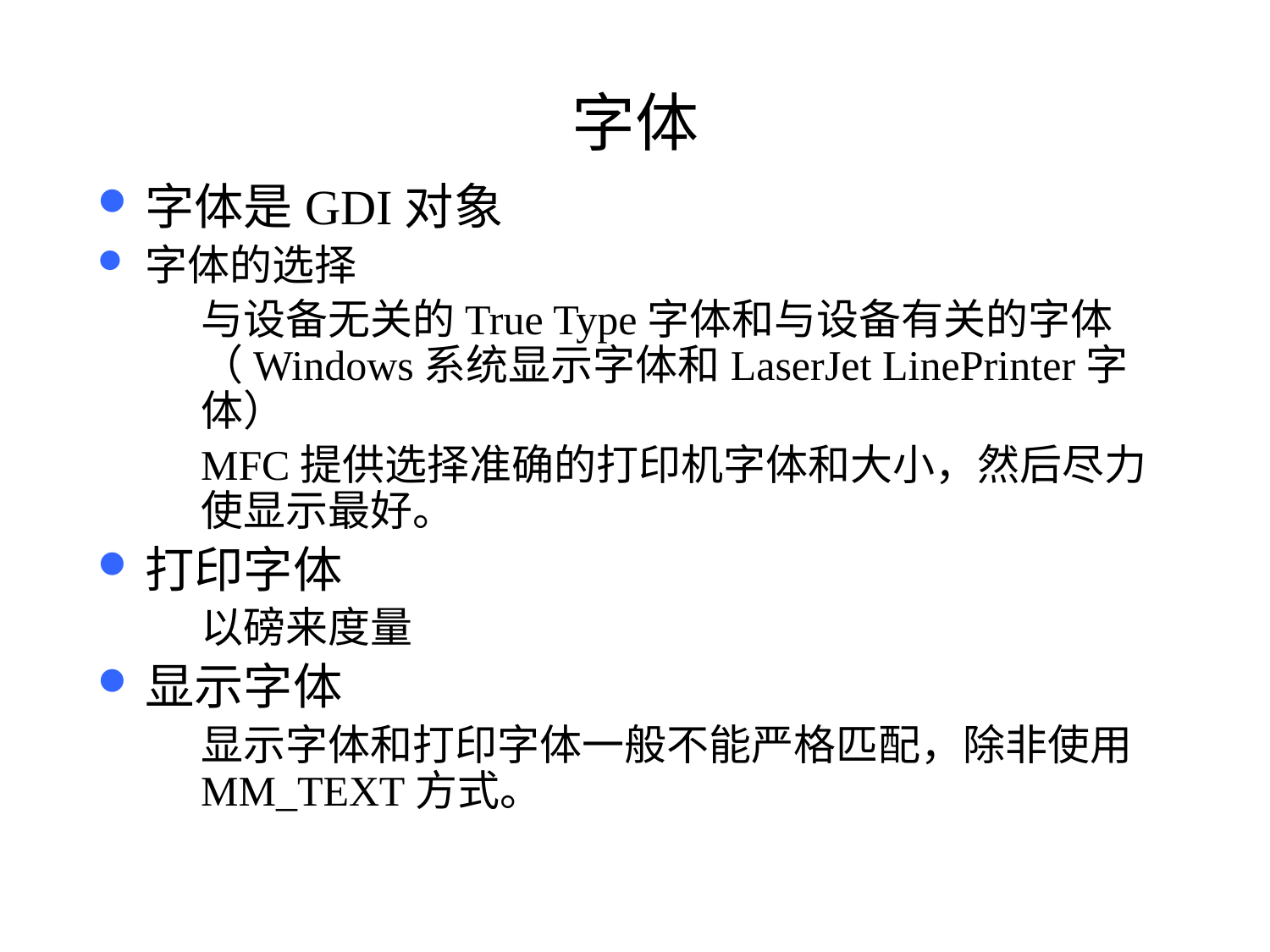

# 字体
字体是GDI对象
字体的选择
与设备无关的True Type字体和与设备有关的字体（Windows系统显示字体和LaserJet LinePrinter字体）
MFC提供选择准确的打印机字体和大小，然后尽力使显示最好。
打印字体
以磅来度量
显示字体
显示字体和打印字体一般不能严格匹配，除非使用MM_TEXT方式。
49